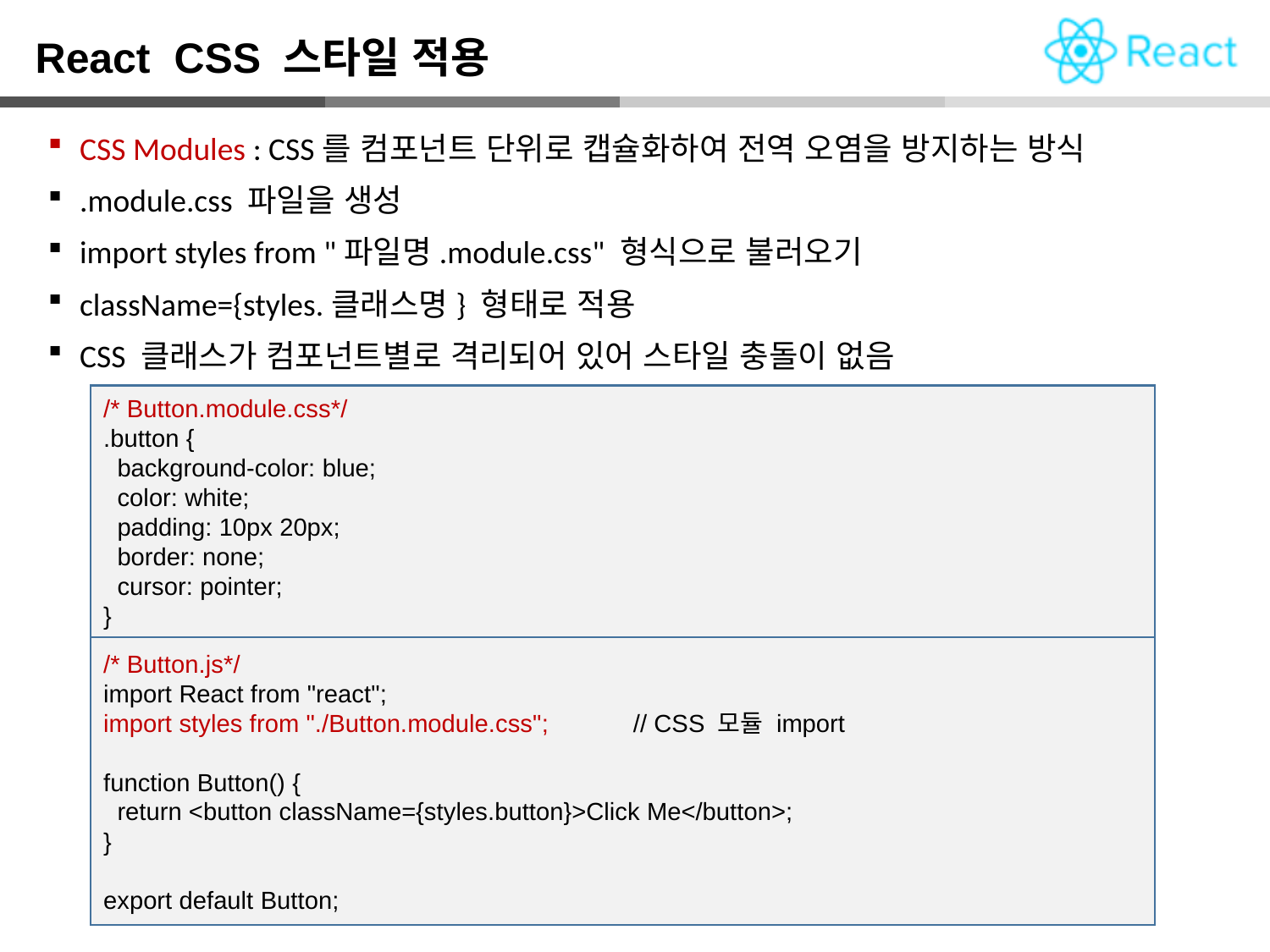

React  CSS 스타일 적용
CSS Modules : CSS를 컴포넌트 단위로 캡슐화하여 전역 오염을 방지하는 방식
.module.css 파일을 생성
import styles from "파일명.module.css" 형식으로 불러오기
className={styles.클래스명} 형태로 적용
CSS 클래스가 컴포넌트별로 격리되어 있어 스타일 충돌이 없음
/* Button.module.css*/
.button {
  background-color: blue;
  color: white;
  padding: 10px 20px;
  border: none;
  cursor: pointer;
}

/* Button.js*/
import React from "react";
import styles from "./Button.module.css";            // CSS 모듈 import

function Button() {
  return <button className={styles.button}>Click Me</button>;
}

export default Button;